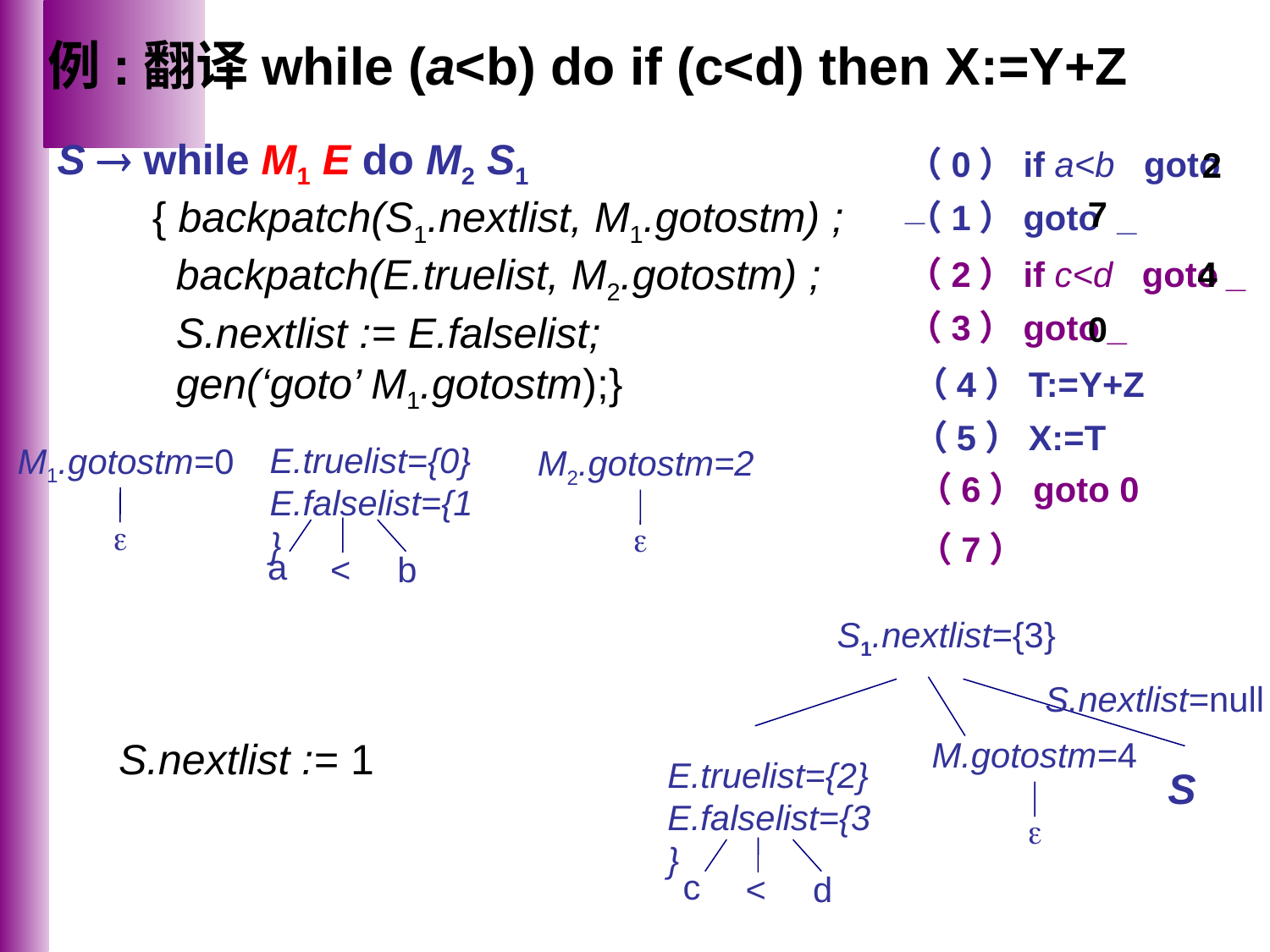

例:翻译while (a<b) do if (c<d) then X:=Y+Z
S → while M1 E do M2 S1
        { backpatch(S1.nextlist, M1.gotostm) ;
          backpatch(E.truelist, M2.gotostm) ;
          S.nextlist := E.falselist;
          gen(‘goto’ M1.gotostm);}
（0）if a<b   goto _
2
7
（1）goto  _
（2）if c<d   goto _
4
（3）goto _
0
（4）T:=Y+Z
（5）X:=T
E.truelist={0}
E.falselist={1}

a
<
b
M1.gotostm=0

ε
M2.gotostm=2

ε
（6）goto 0
（7）
S1.nextlist={3}
S.nextlist=null

S.nextlist := 1
M.gotostm=4

ε
E.truelist={2}
E.falselist={3}

c
<
d
S